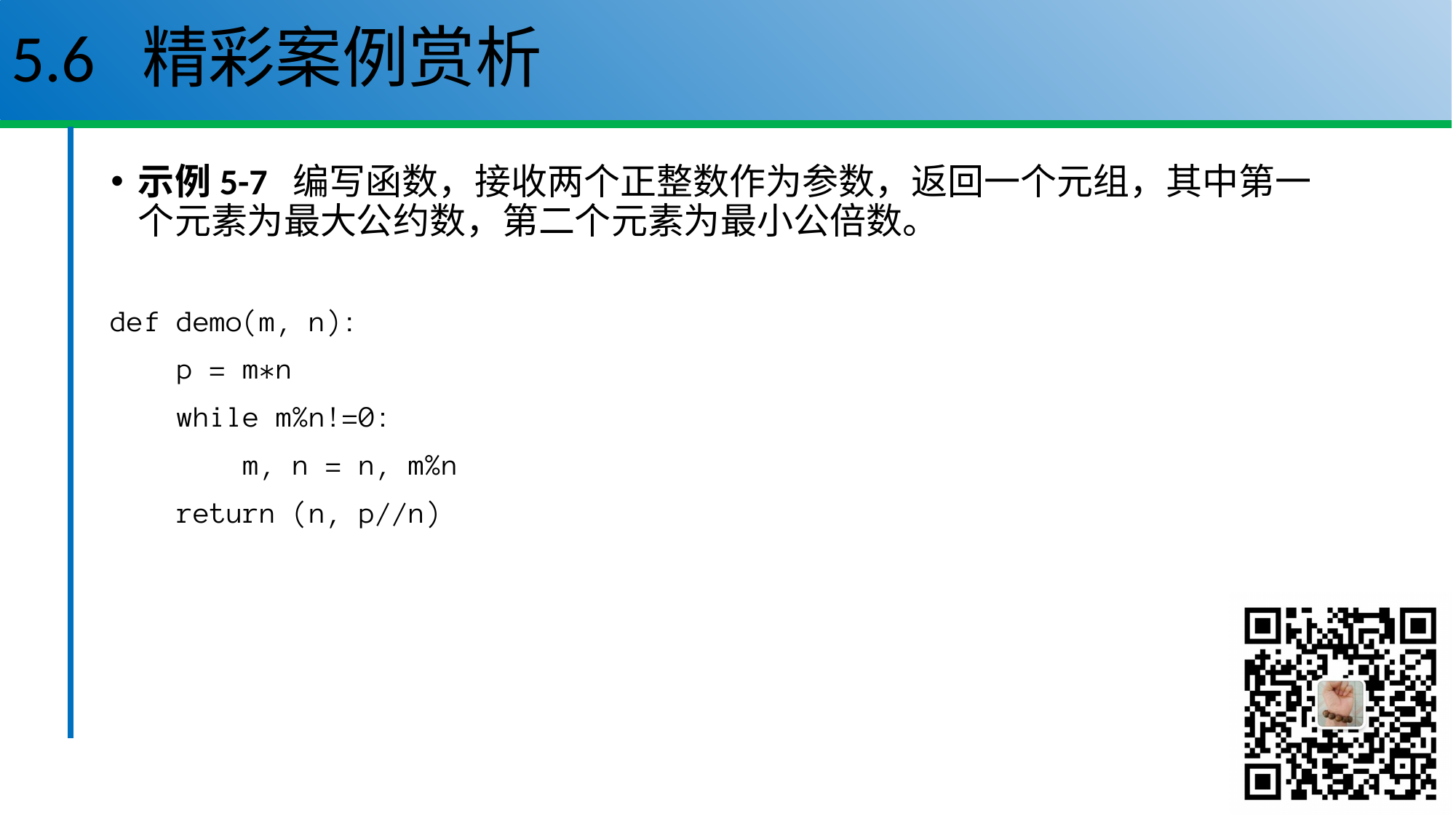

# 5.6  精彩案例赏析
示例5-7  编写函数，接收两个正整数作为参数，返回一个元组，其中第一个元素为最大公约数，第二个元素为最小公倍数。

def demo(m, n):
    p = m*n
    while m%n!=0:
        m, n = n, m%n
    return (n, p//n)
69